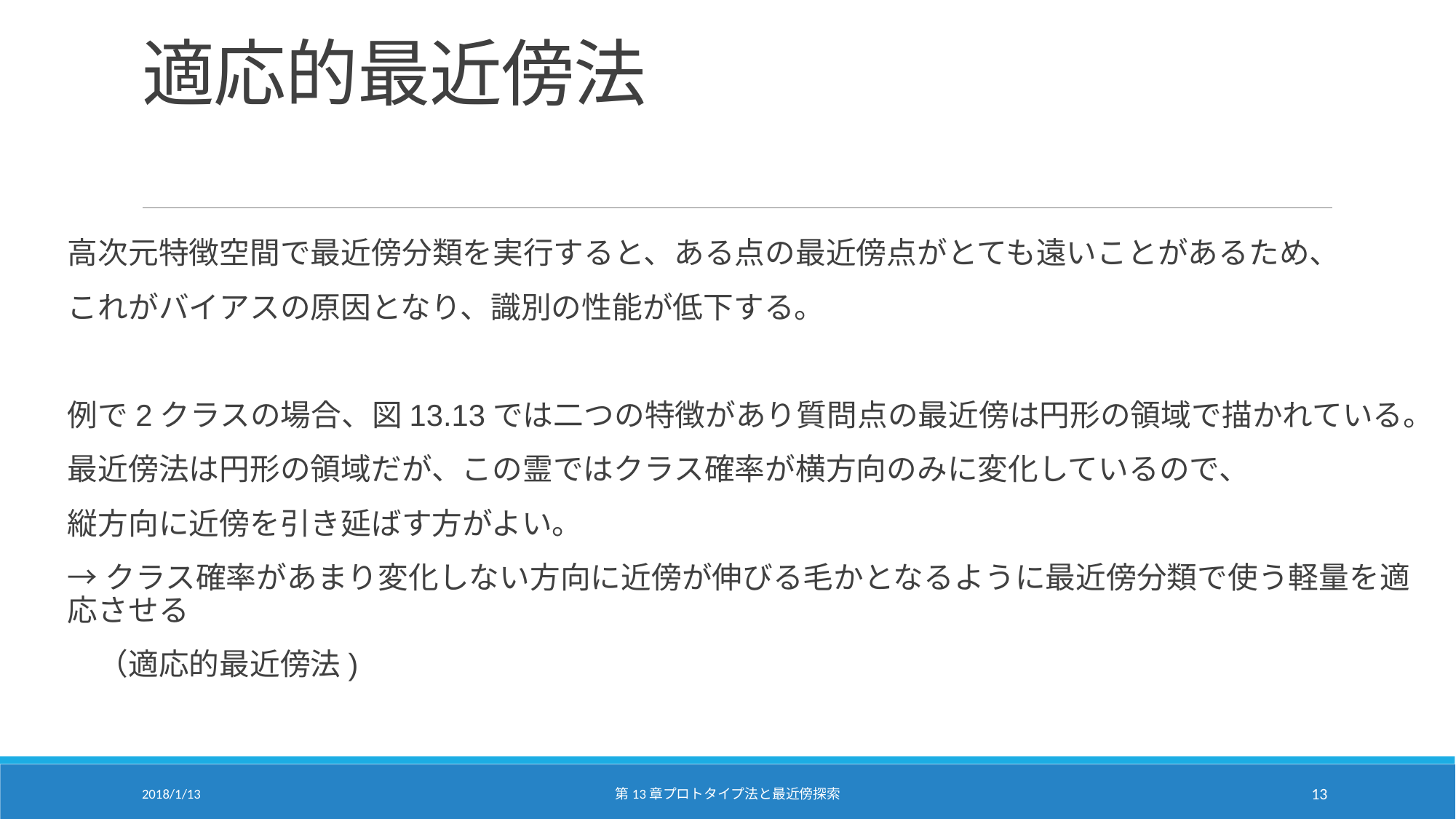

# 適応的最近傍法
高次元特徴空間で最近傍分類を実行すると、ある点の最近傍点がとても遠いことがあるため、
これがバイアスの原因となり、識別の性能が低下する。

例で2クラスの場合、図13.13では二つの特徴があり質問点の最近傍は円形の領域で描かれている。
最近傍法は円形の領域だが、この霊ではクラス確率が横方向のみに変化しているので、
縦方向に近傍を引き延ばす方がよい。
→クラス確率があまり変化しない方向に近傍が伸びる毛かとなるように最近傍分類で使う軽量を適応させる
　（適応的最近傍法)
2018/1/13
第13章プロトタイプ法と最近傍探索
13